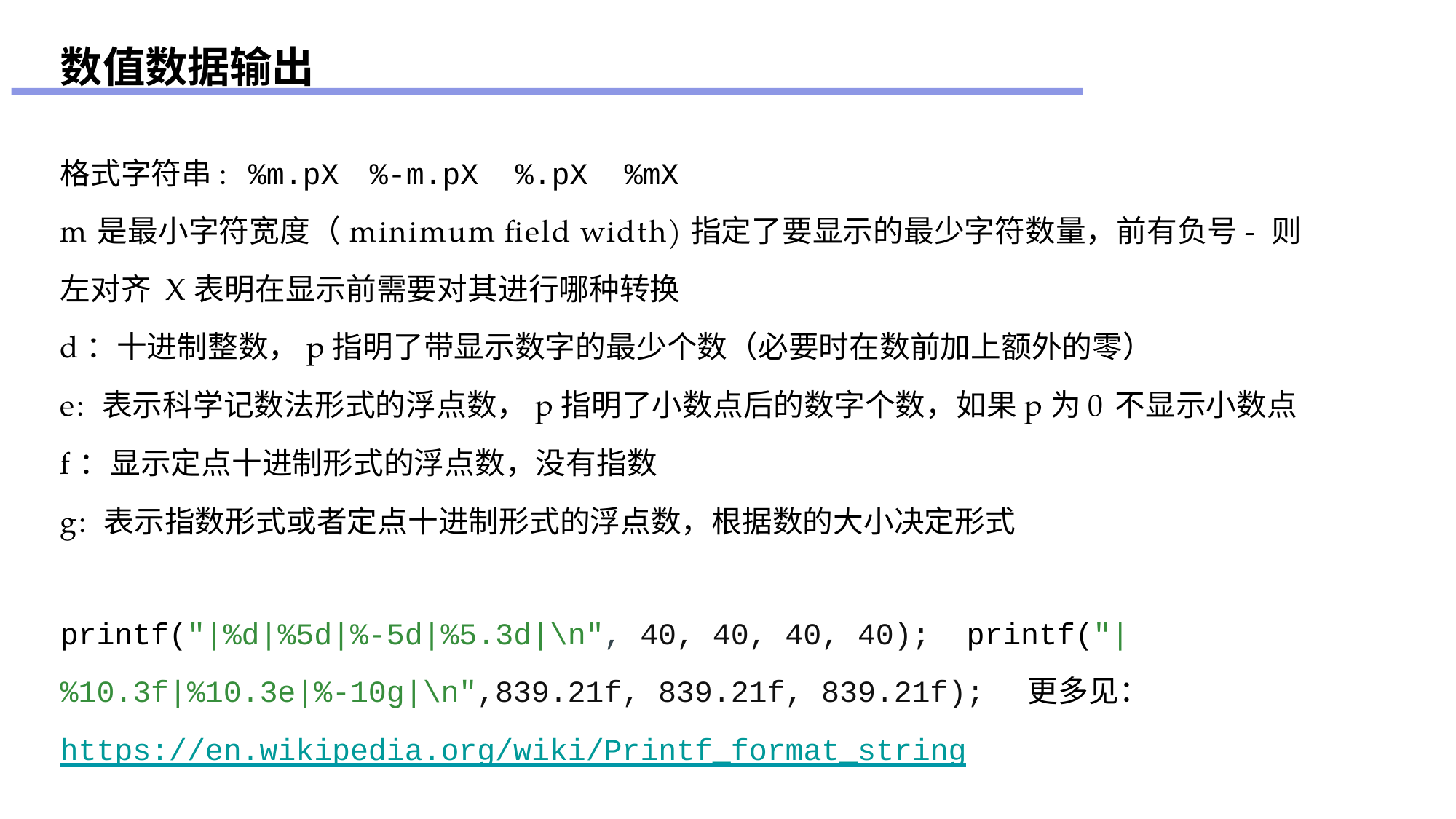

# 数值数据输出
格式字符串: %m.pX	%-m.pX	%.pX	%mX
m是最小字符宽度（minimum ﬁeld width)指定了要显示的最少字符数量，前有负号-则左对齐 X表明在显示前需要对其进行哪种转换
d：十进制整数，p指明了带显示数字的最少个数（必要时在数前加上额外的零）
e: 表示科学记数法形式的浮点数，p指明了小数点后的数字个数，如果p为0不显示小数点
f：显示定点十进制形式的浮点数，没有指数
g: 表示指数形式或者定点十进制形式的浮点数，根据数的大小决定形式

printf("|%d|%5d|%-5d|%5.3d|\n", 40, 40, 40, 40);  printf("|%10.3f|%10.3e|%-10g|\n",839.21f, 839.21f, 839.21f);  更多见：https://en.wikipedia.org/wiki/Printf_format_string